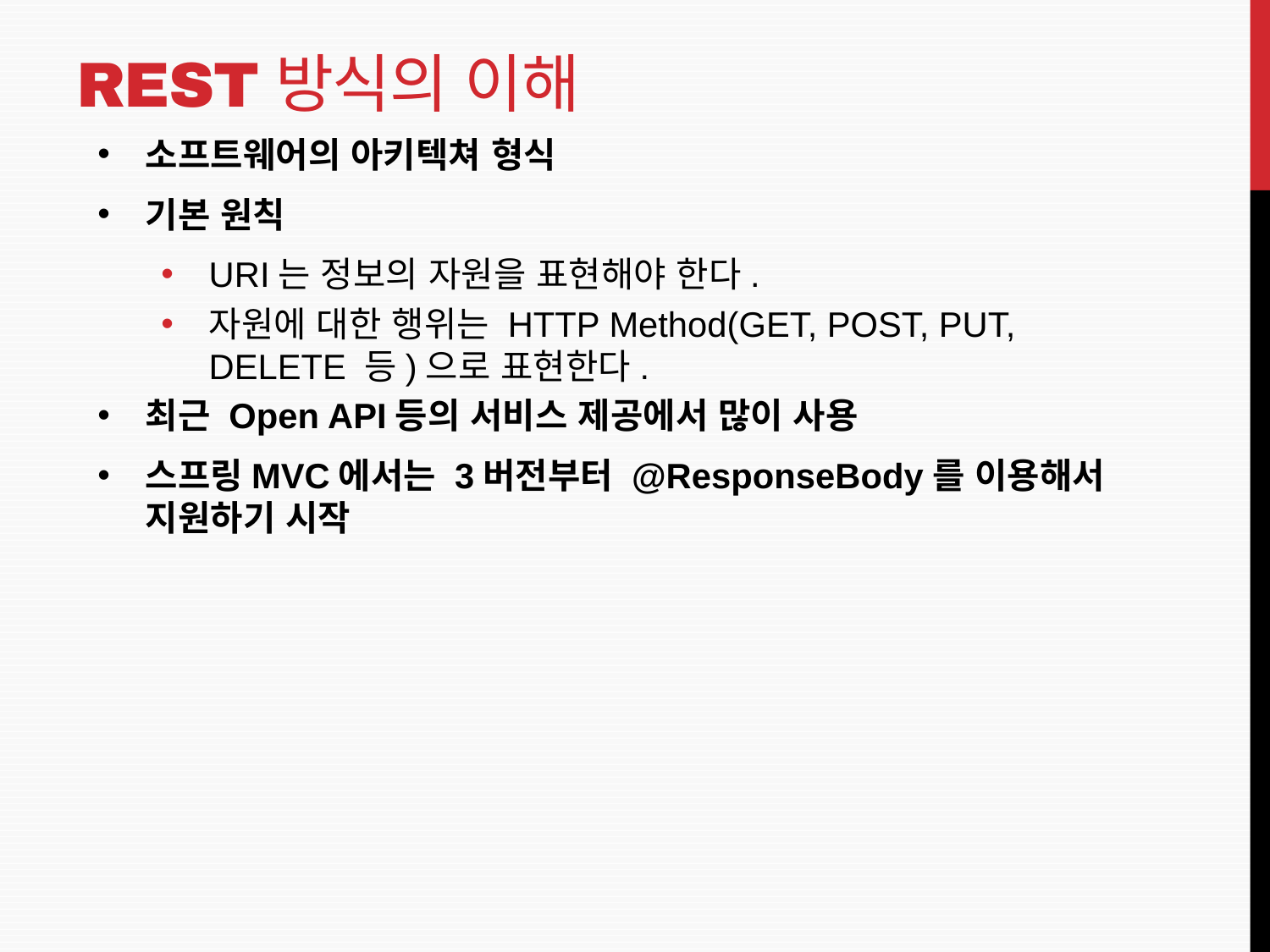

# REST방식의 이해
소프트웨어의 아키텍쳐 형식
기본 원칙
URI는 정보의 자원을 표현해야 한다.
자원에 대한 행위는 HTTP Method(GET, POST, PUT, DELETE 등)으로 표현한다.
최근 Open API등의 서비스 제공에서 많이 사용
스프링MVC에서는 3버전부터 @ResponseBody를 이용해서 지원하기 시작